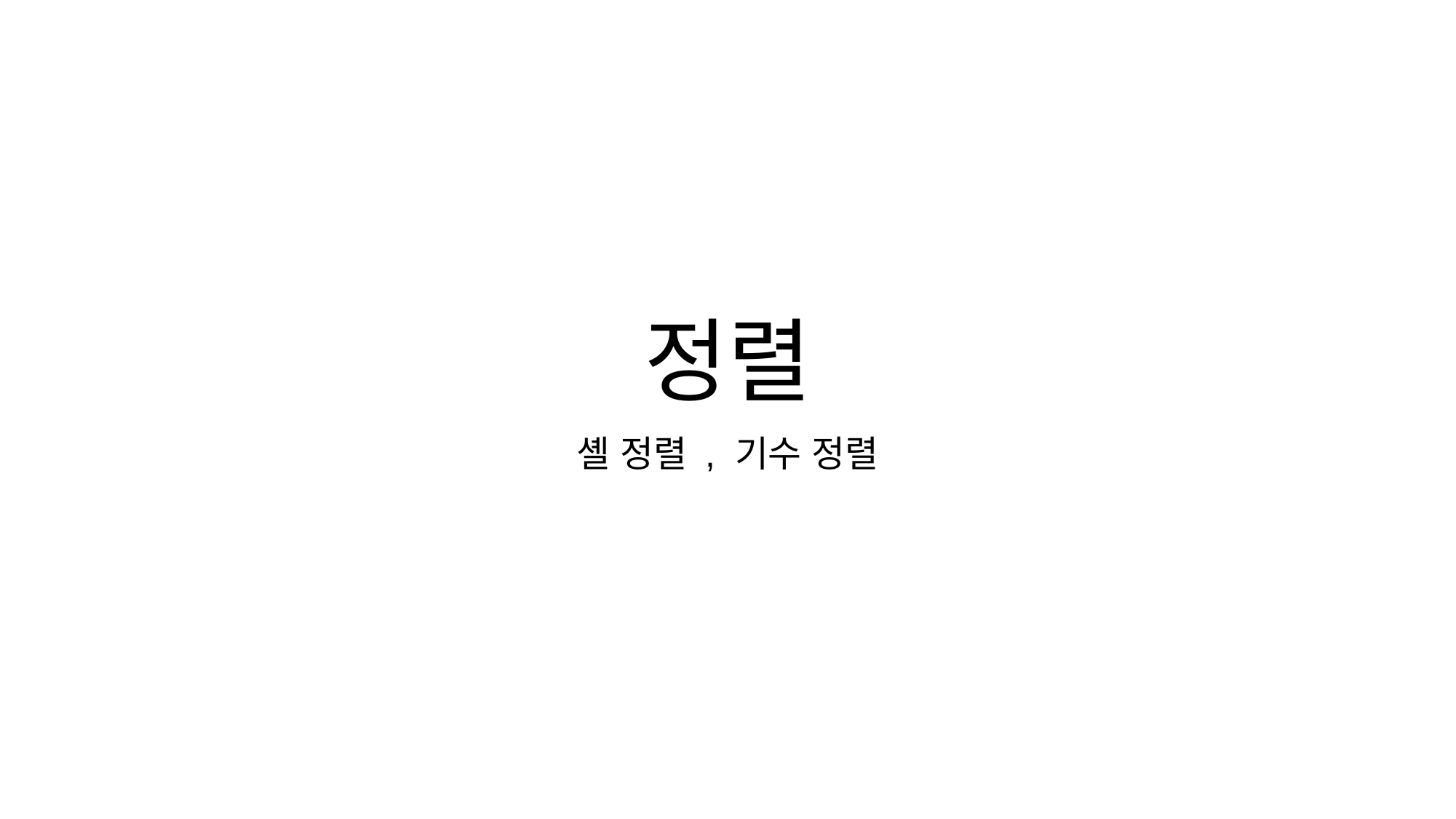

# 정렬
셸 정렬 , 기수 정렬